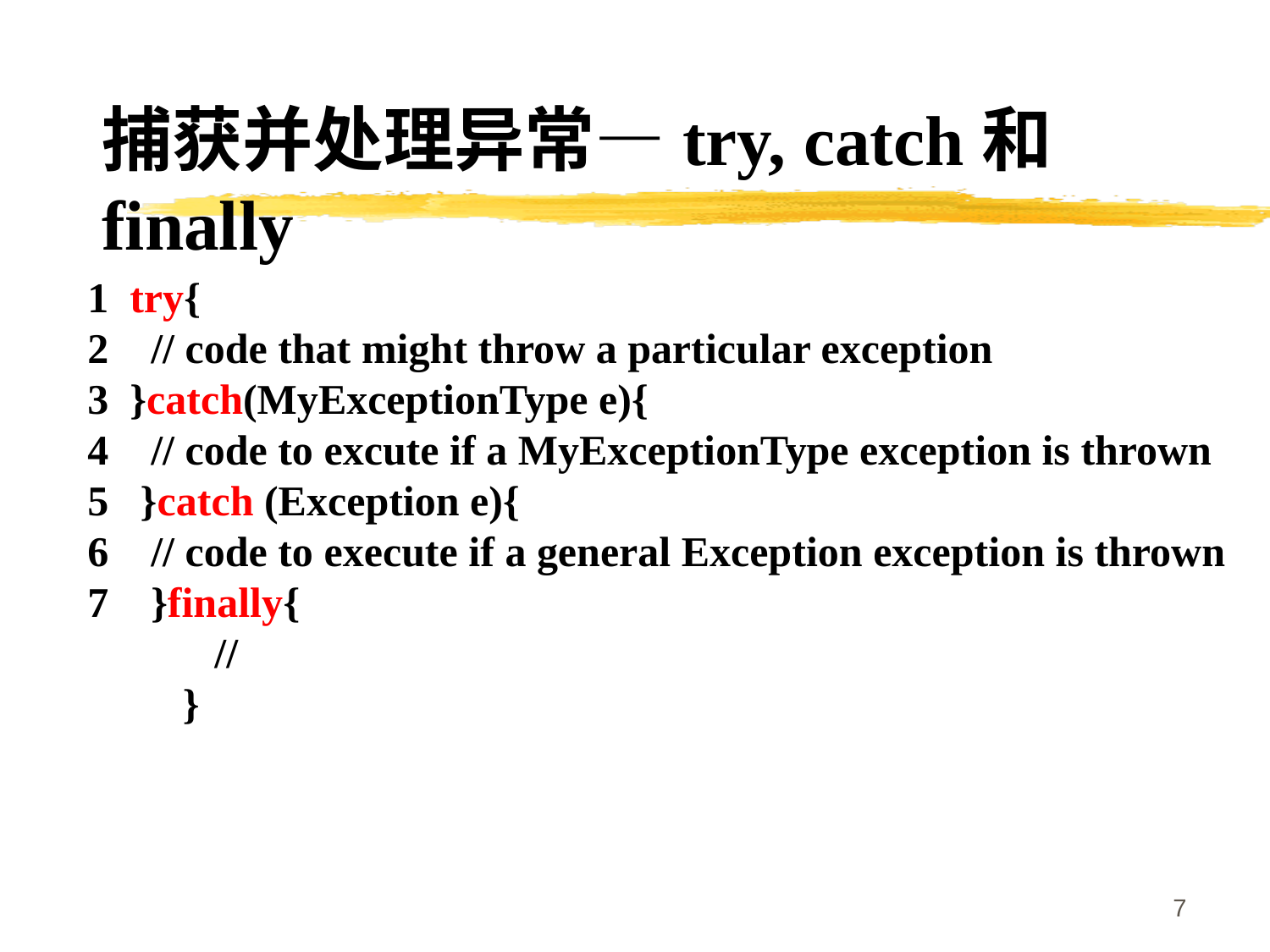

捕获并处理异常—try, catch和finally
1  try{
2    // code that might throw a particular exception
3  }catch(MyExceptionType e){
4    // code to excute if a MyExceptionType exception is thrown
5   }catch (Exception e){
6    // code to execute if a general Exception exception is thrown
}finally{
	//
         }
7